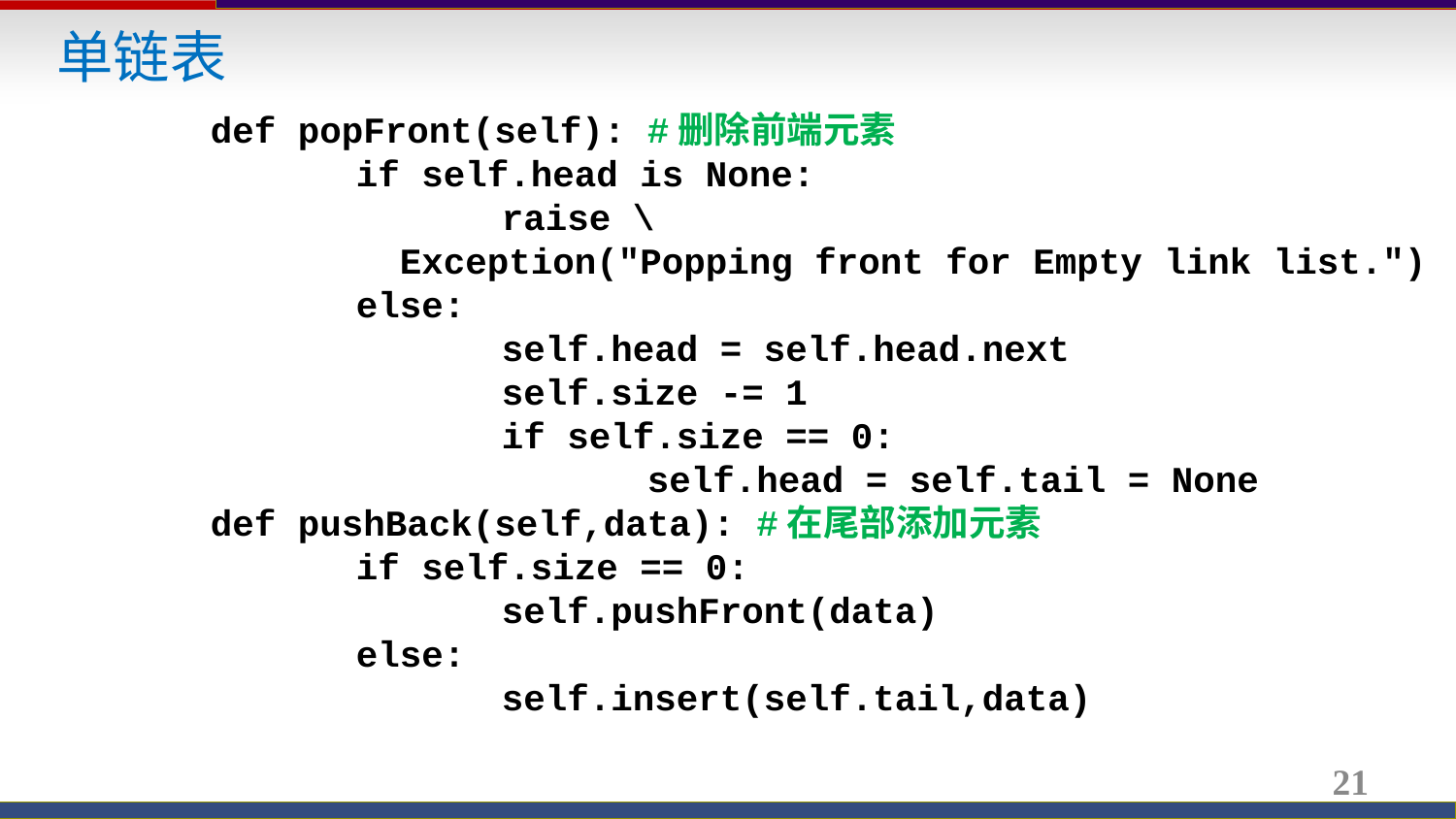

单链表
	def popFront(self): #删除前端元素
		if self.head is None:
			raise \
		  Exception("Popping front for Empty link list.")
		else:
			self.head = self.head.next
			self.size -= 1
			if self.size == 0:
				self.head = self.tail = None
	def pushBack(self,data): #在尾部添加元素
		if self.size == 0:
			self.pushFront(data)
		else:
			self.insert(self.tail,data)